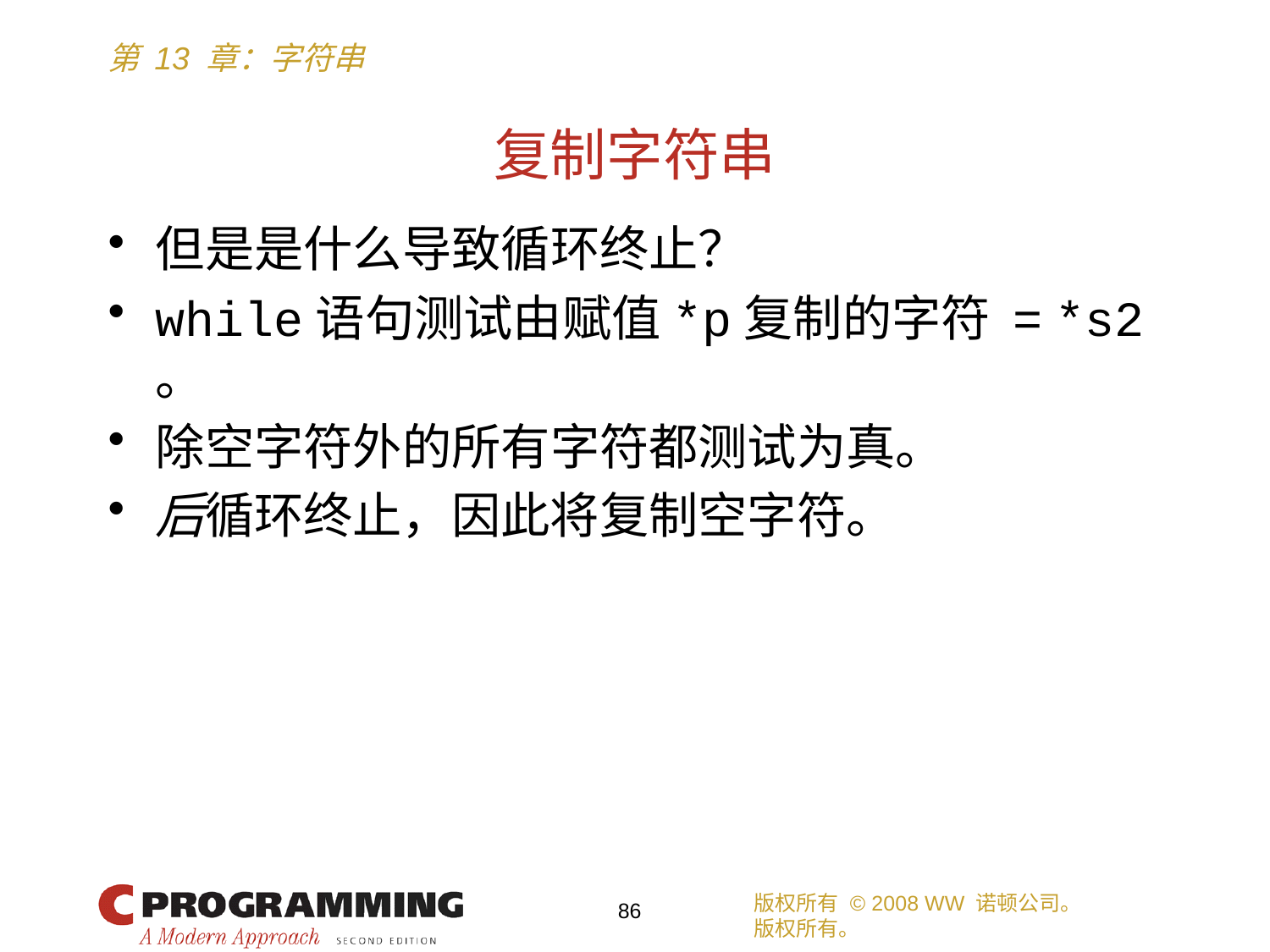

# 复制字符串
但是是什么导致循环终止？
while语句测试由赋值*p复制的字符 = *s2 。
除空字符外的所有字符都测试为真。
后循环终止，因此将复制空字符。
版权所有 © 2008 WW 诺顿公司。
版权所有。
86